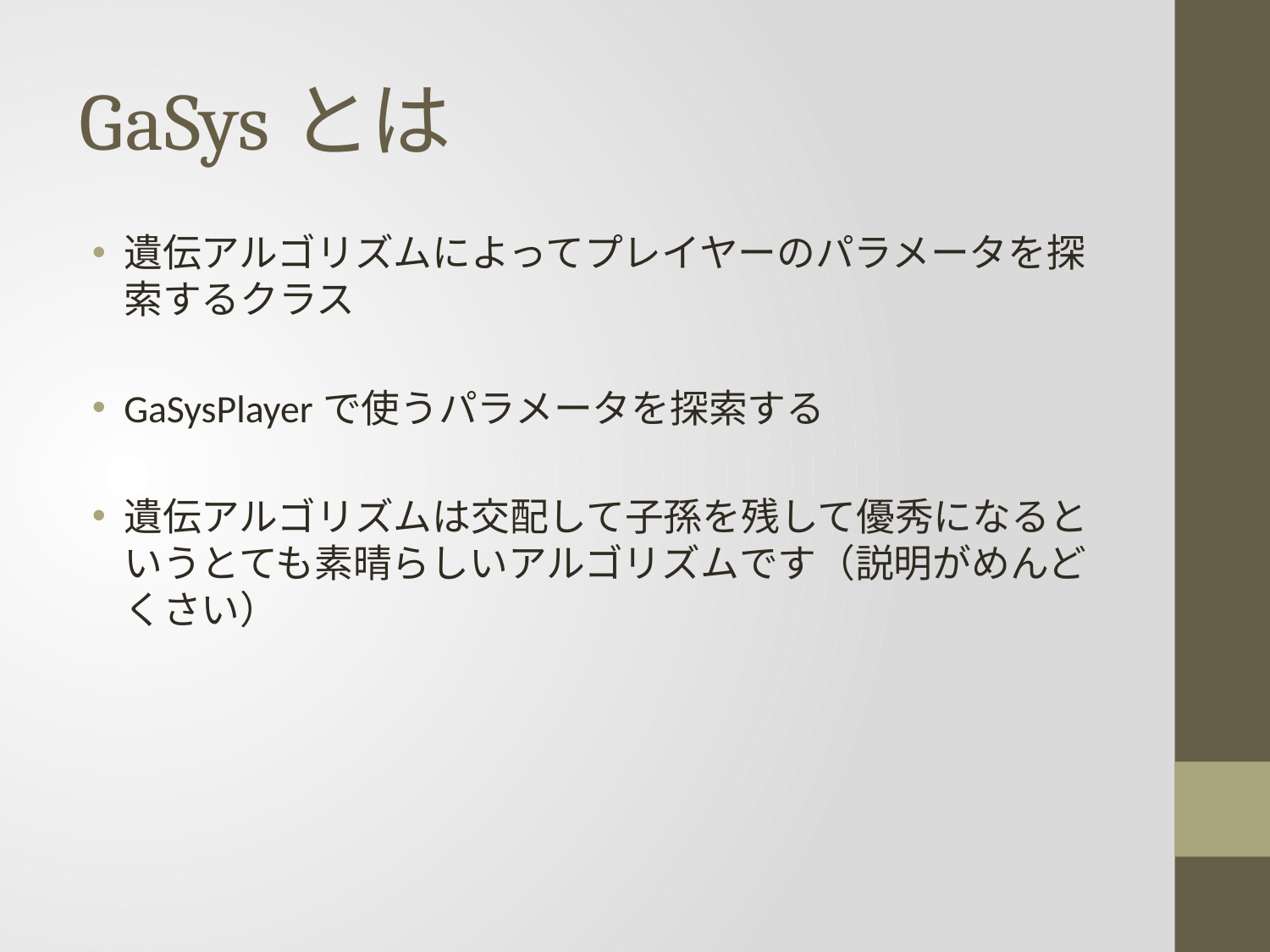

# GaSysとは
遺伝アルゴリズムによってプレイヤーのパラメータを探索するクラス

GaSysPlayerで使うパラメータを探索する

遺伝アルゴリズムは交配して子孫を残して優秀になるというとても素晴らしいアルゴリズムです（説明がめんどくさい）